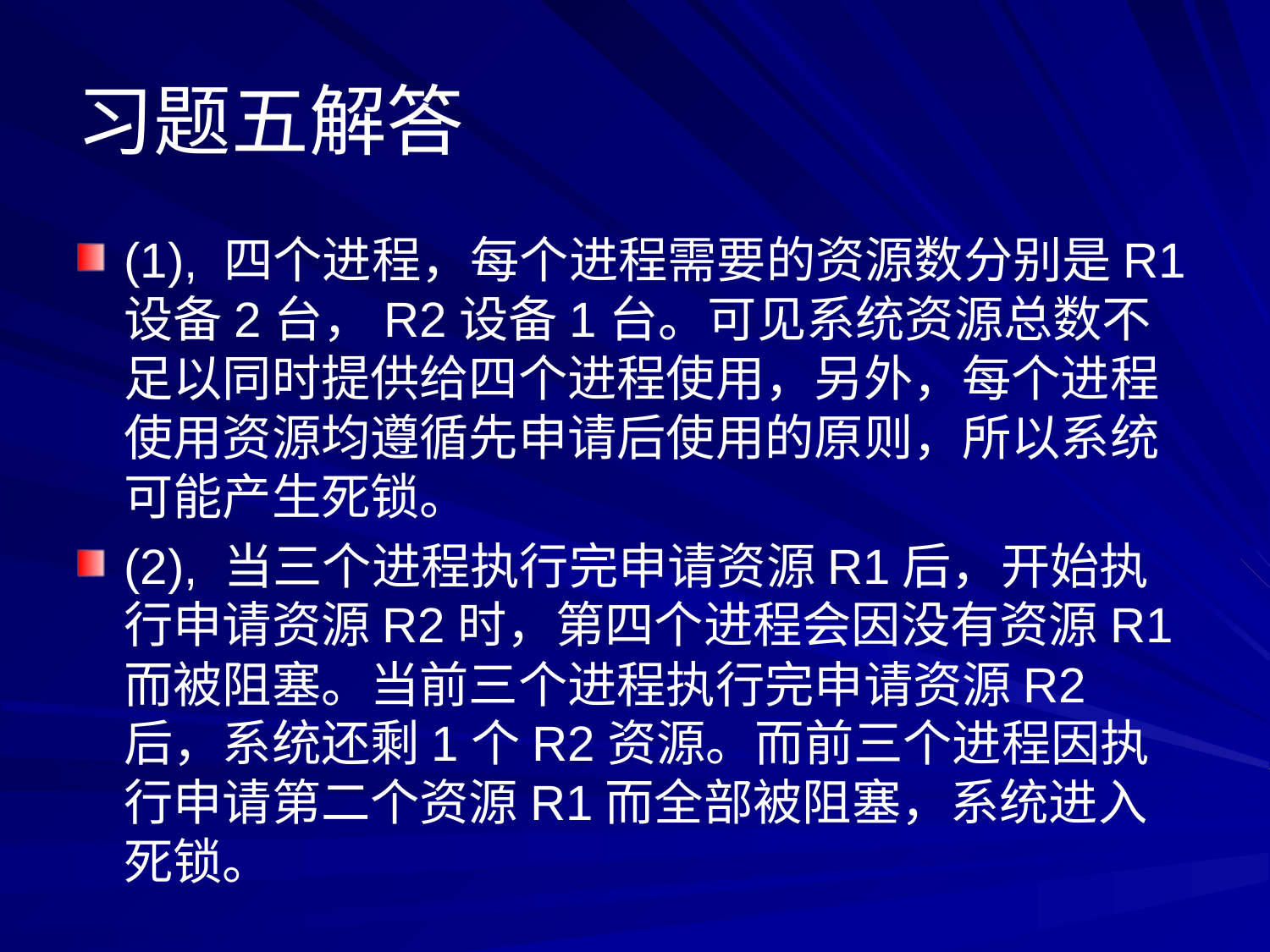

# 习题五解答
(1), 四个进程，每个进程需要的资源数分别是R1设备2台，R2设备1台。可见系统资源总数不足以同时提供给四个进程使用，另外，每个进程使用资源均遵循先申请后使用的原则，所以系统可能产生死锁。
(2), 当三个进程执行完申请资源R1后，开始执行申请资源R2时，第四个进程会因没有资源R1而被阻塞。当前三个进程执行完申请资源R2后，系统还剩1个R2资源。而前三个进程因执行申请第二个资源R1而全部被阻塞，系统进入死锁。